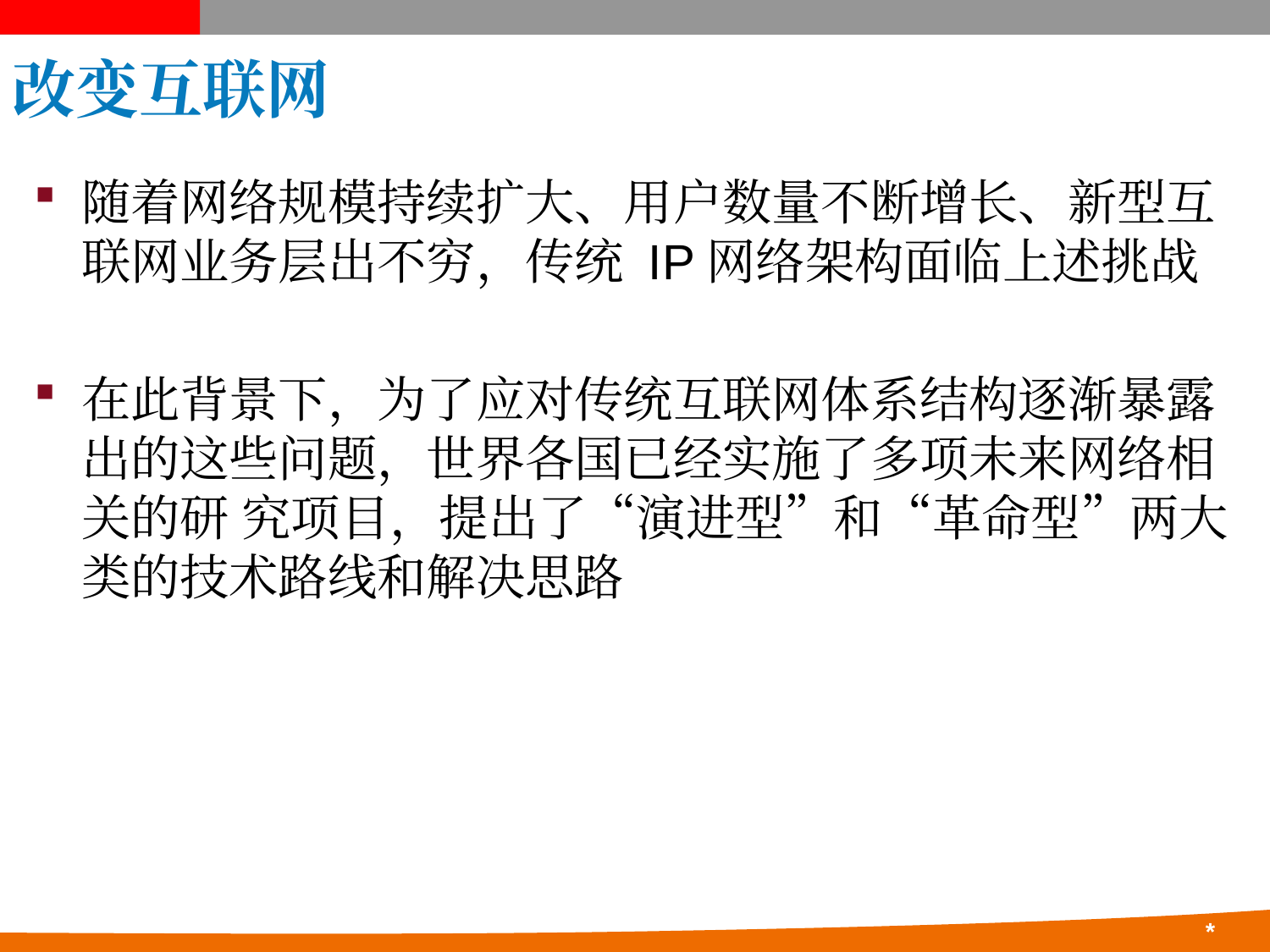

# 改变互联网
随着网络规模持续扩大、用户数量不断增长、新型互联网业务层出不穷，传统 IP网络架构面临上述挑战

在此背景下，为了应对传统互联网体系结构逐渐暴露出的这些问题，世界各国已经实施了多项未来网络相关的研 究项目，提出了“演进型”和“革命型”两大类的技术路线和解决思路